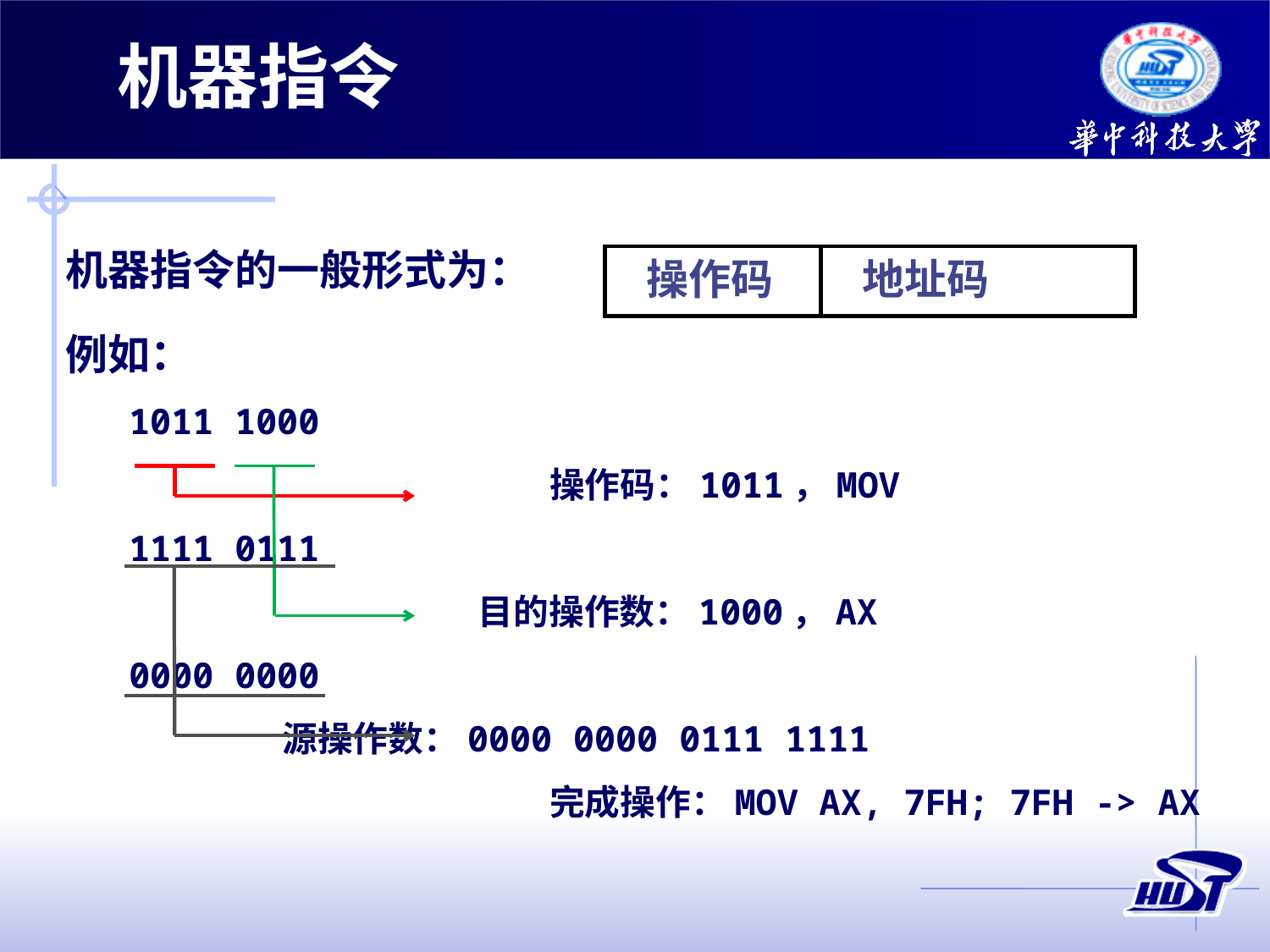

机器指令的一般形式为：
例如：
1011 1000
				操作码：1011，MOV
1111 0111
     		目的操作数：1000，AX
0000 0000
                  源操作数：0000 0000 0111 1111
				完成操作：MOV AX, 7FH; 7FH -> AX
机器指令
  操作码
  地址码